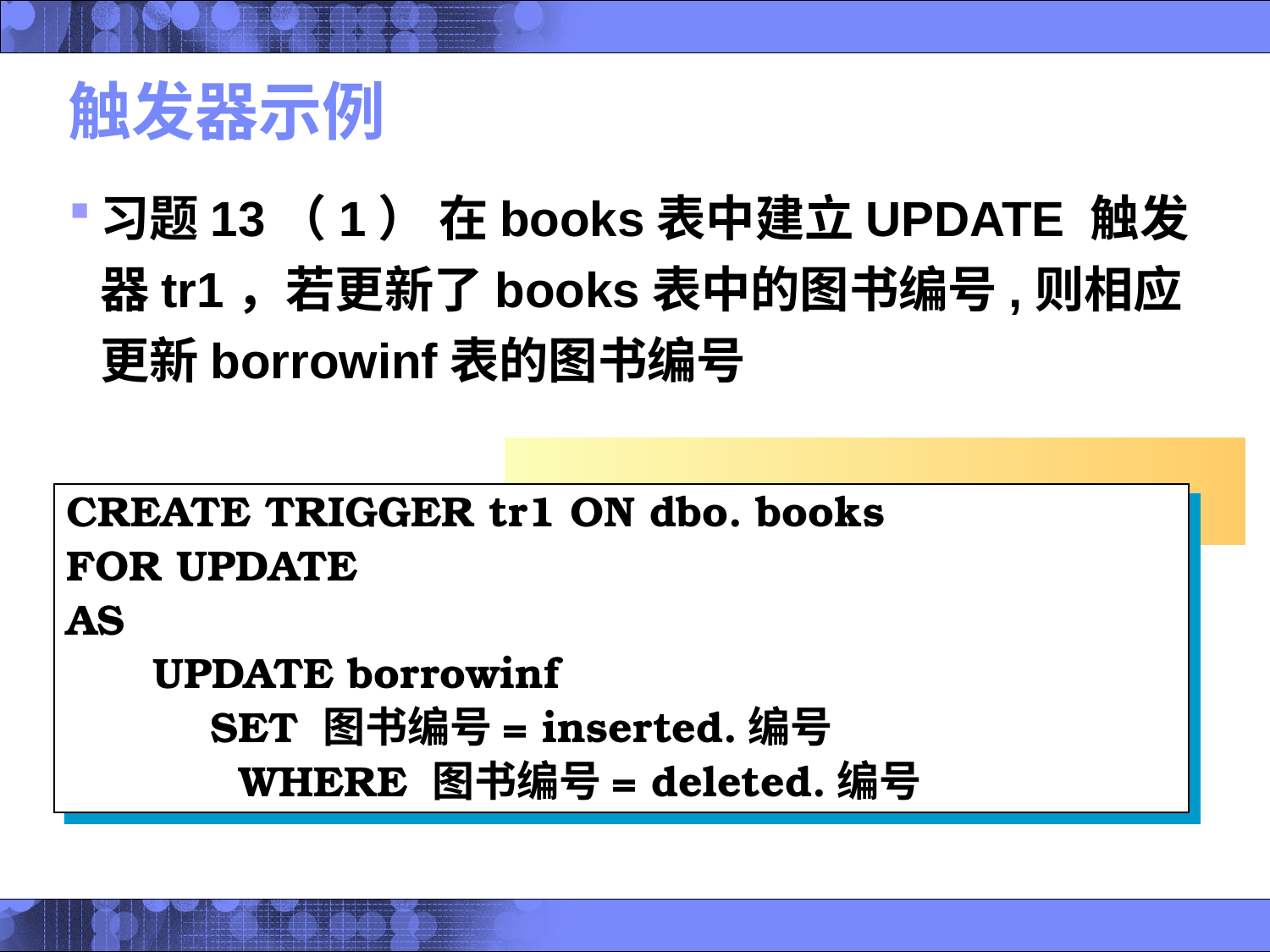

# 触发器示例
习题13（1） 在books表中建立UPDATE 触发器tr1，若更新了books表中的图书编号,则相应更新borrowinf表的图书编号

CREATE TRIGGER tr1 ON dbo. books
FOR UPDATE
AS
      UPDATE borrowinf
          SET 图书编号= inserted.编号
            WHERE 图书编号= deleted.编号